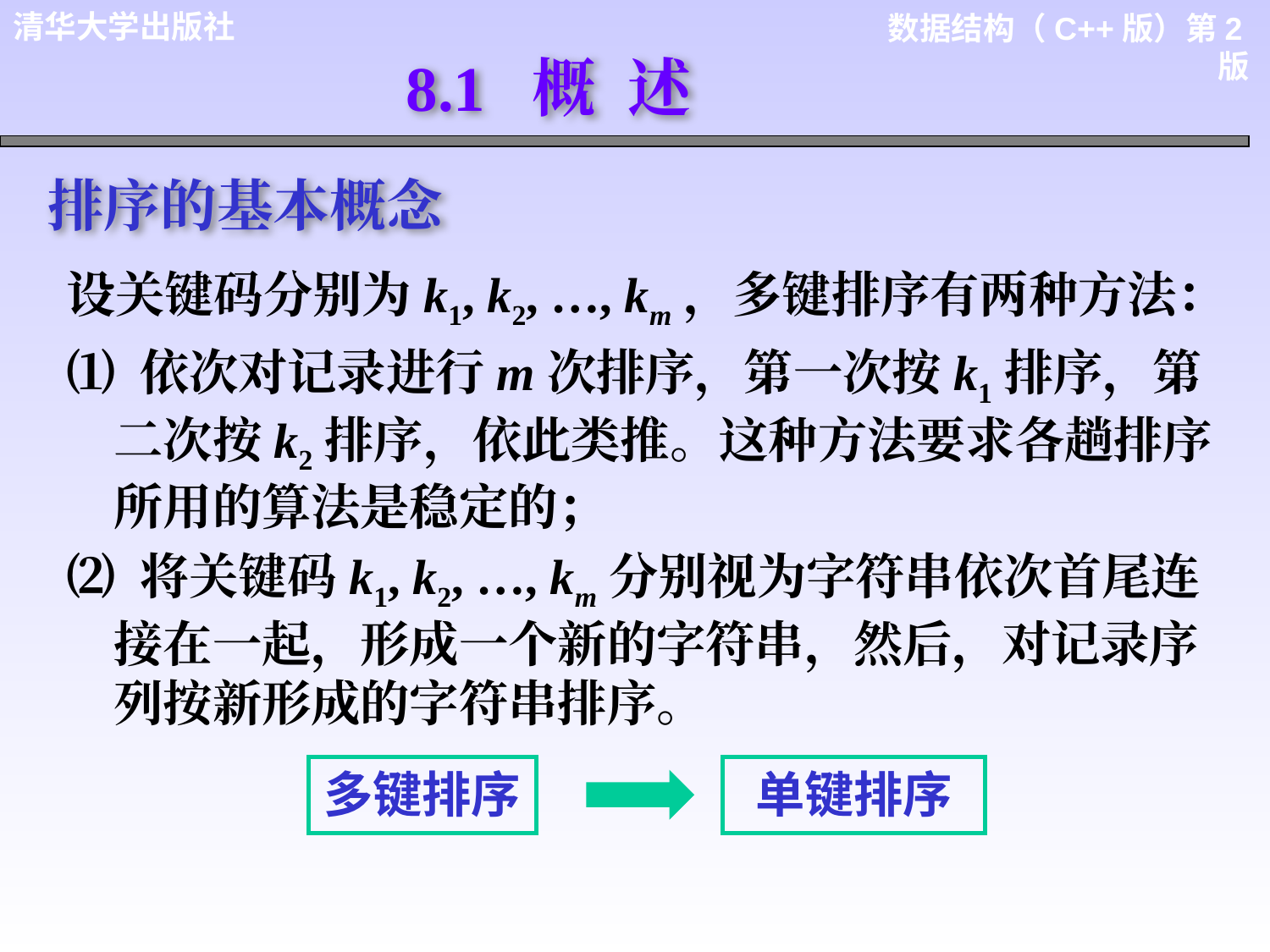

8.1  概  述
排序的基本概念
设关键码分别为k1, k2, …, km，多键排序有两种方法：
⑴ 依次对记录进行m次排序，第一次按k1排序，第二次按k2排序，依此类推。这种方法要求各趟排序所用的算法是稳定的；
⑵ 将关键码k1, k2, …, km分别视为字符串依次首尾连接在一起，形成一个新的字符串，然后，对记录序列按新形成的字符串排序。
多键排序
单键排序